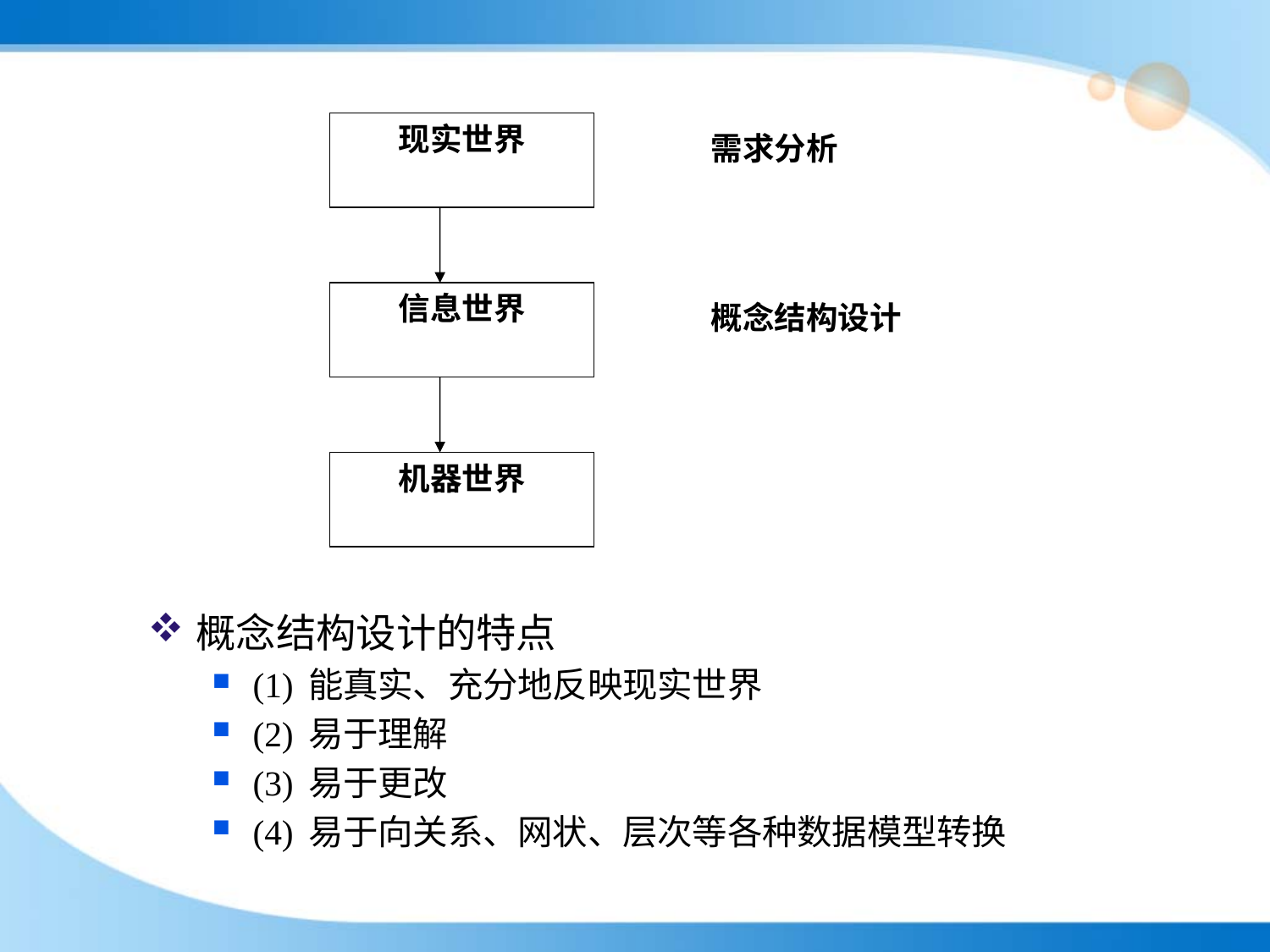

现实世界
需求分析

信息世界
概念结构设计

机器世界
概念结构设计的特点
(1) 能真实、充分地反映现实世界
(2) 易于理解
(3) 易于更改
(4) 易于向关系、网状、层次等各种数据模型转换